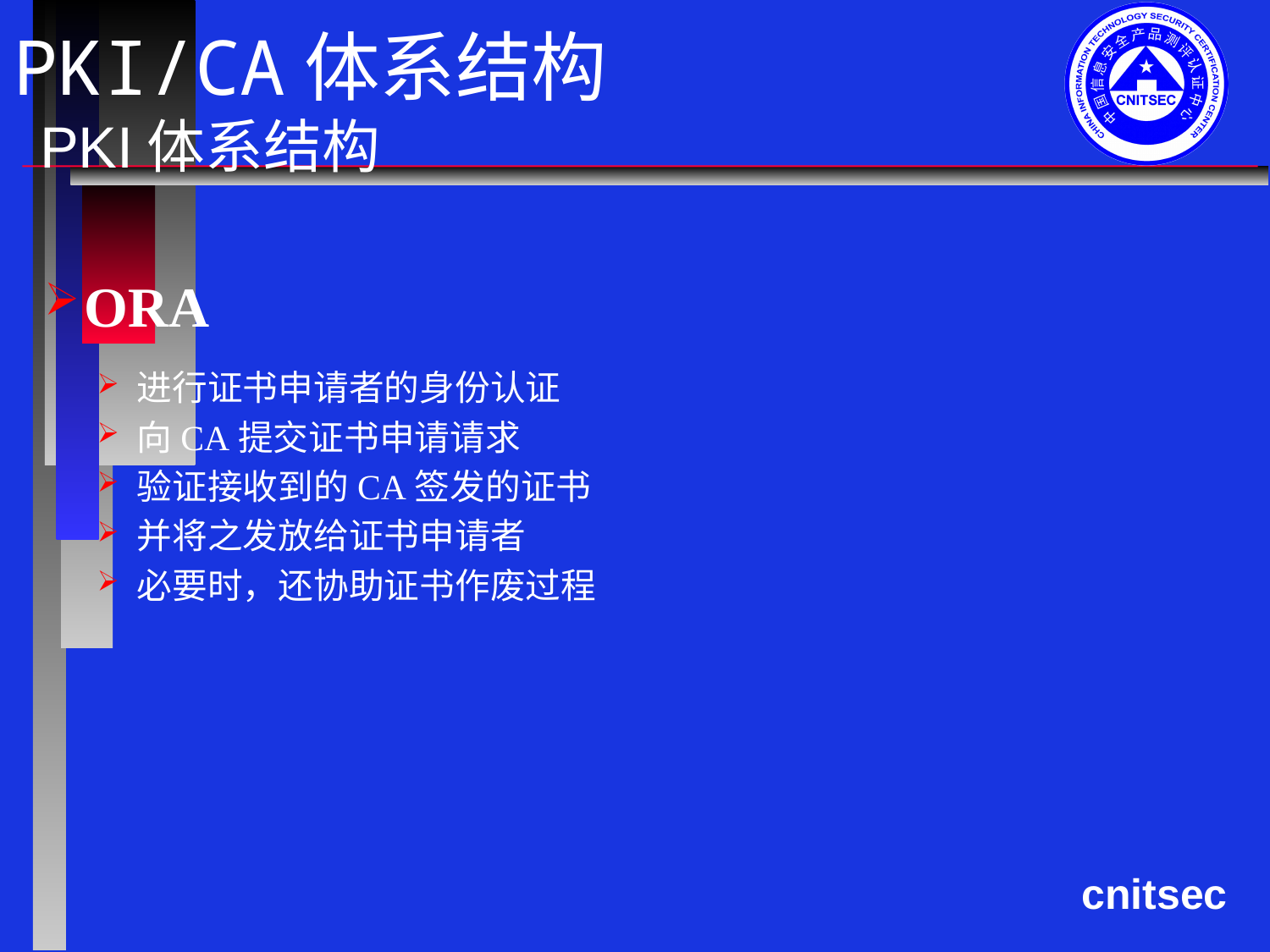

# PKI/CA体系结构 PKI体系结构
ORA

进行证书申请者的身份认证
向CA提交证书申请请求
验证接收到的CA签发的证书
并将之发放给证书申请者
必要时，还协助证书作废过程